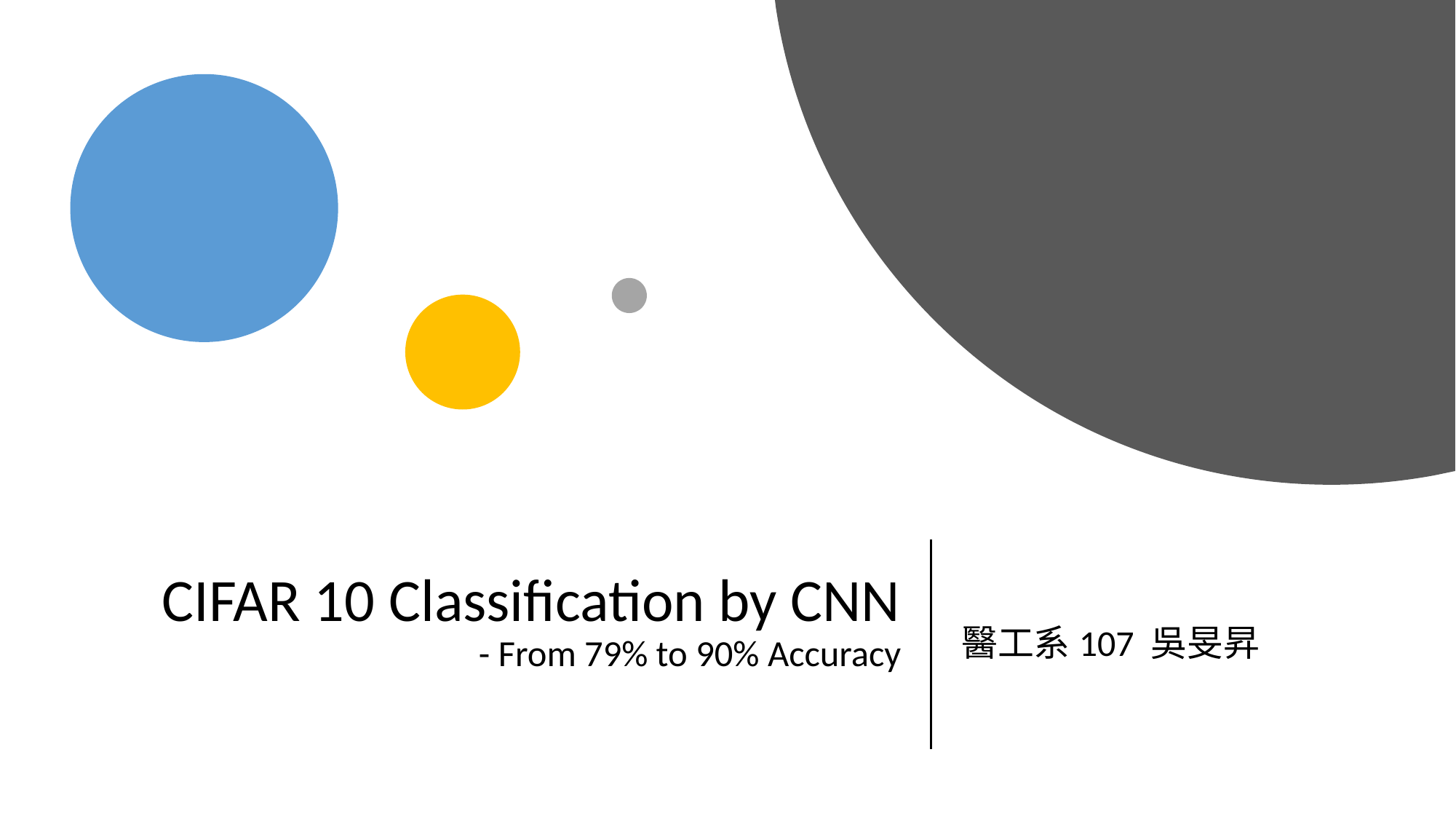

# CIFAR 10 Classification by CNN - From 79% to 90% Accuracy
醫工系107 吳旻昇